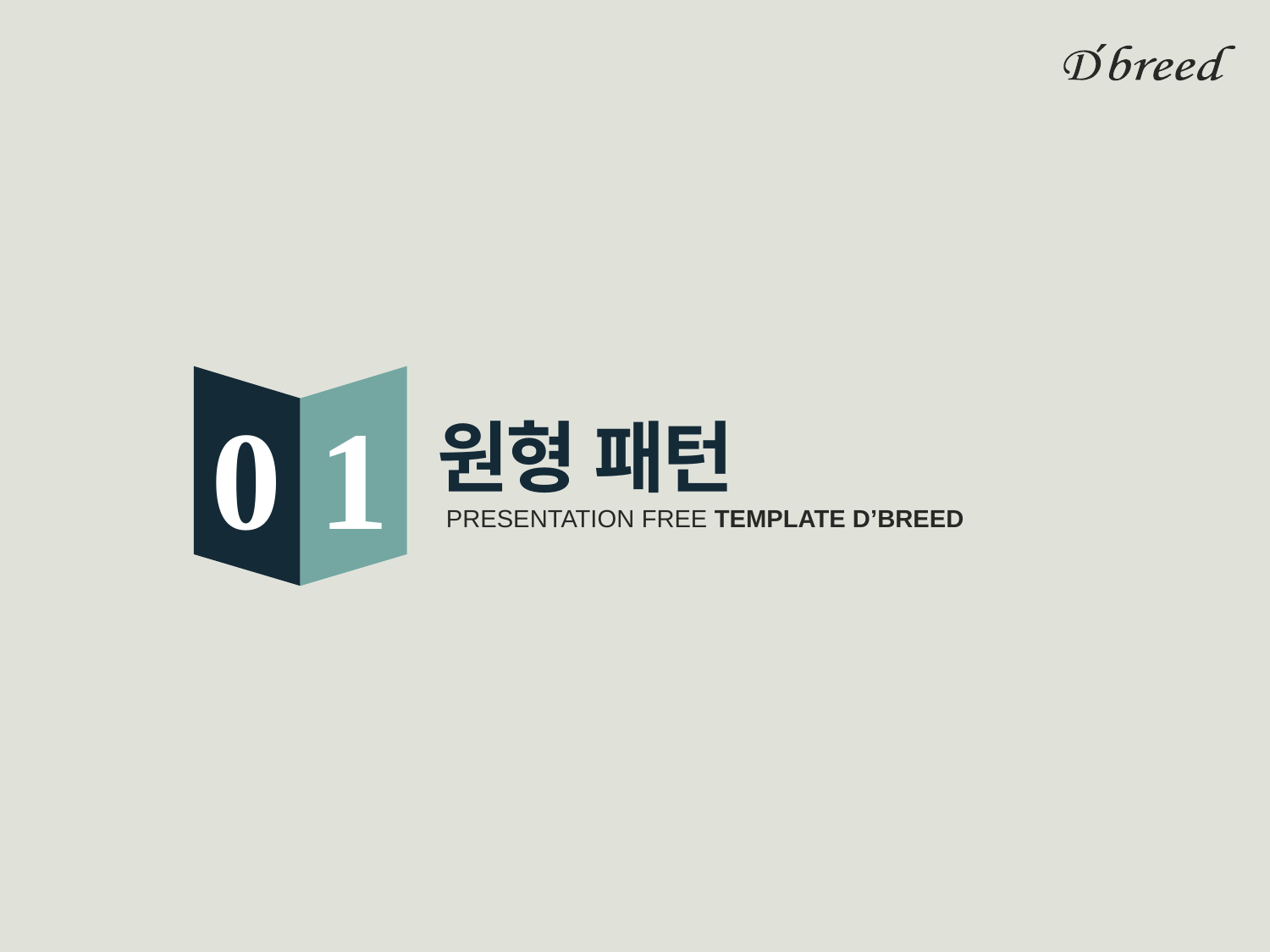

0
1
원형 패턴
PRESENTATION FREE TEMPLATE D’BREED